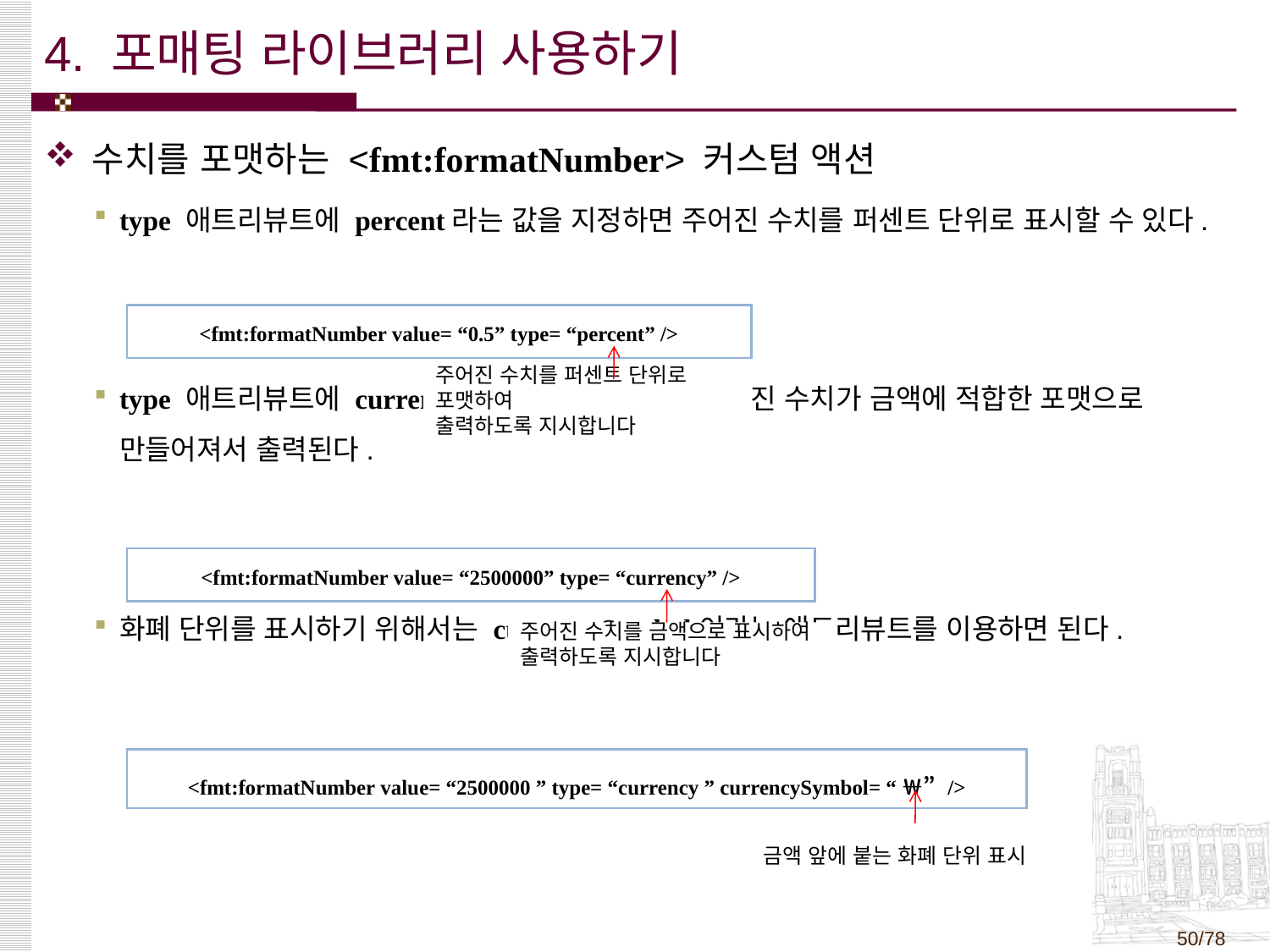

# 4. 포매팅 라이브러리 사용하기
수치를 포맷하는 <fmt:formatNumber> 커스텀 액션
type 애트리뷰트에 percent라는 값을 지정하면 주어진 수치를 퍼센트 단위로 표시할 수 있다.

type 애트리뷰트에 currency라는 값을 지정하면 주어진 수치가 금액에 적합한 포맷으로 만들어져서 출력된다.

화폐 단위를 표시하기 위해서는 currencySymbol이라는 애트리뷰트를 이용하면 된다.

| <fmt:formatNumber value= “0.5” type= “percent” /> |
| --- |
주어진 수치를 퍼센트 단위로 포맷하여
출력하도록 지시합니다
| <fmt:formatNumber value= “2500000” type= “currency” /> |
| --- |
주어진 수치를 금액으로 표시하여
출력하도록 지시합니다
| <fmt:formatNumber value= “2500000 ” type= “currency ” currencySymbol= “￦” /> |
| --- |
금액 앞에 붙는 화폐 단위 표시